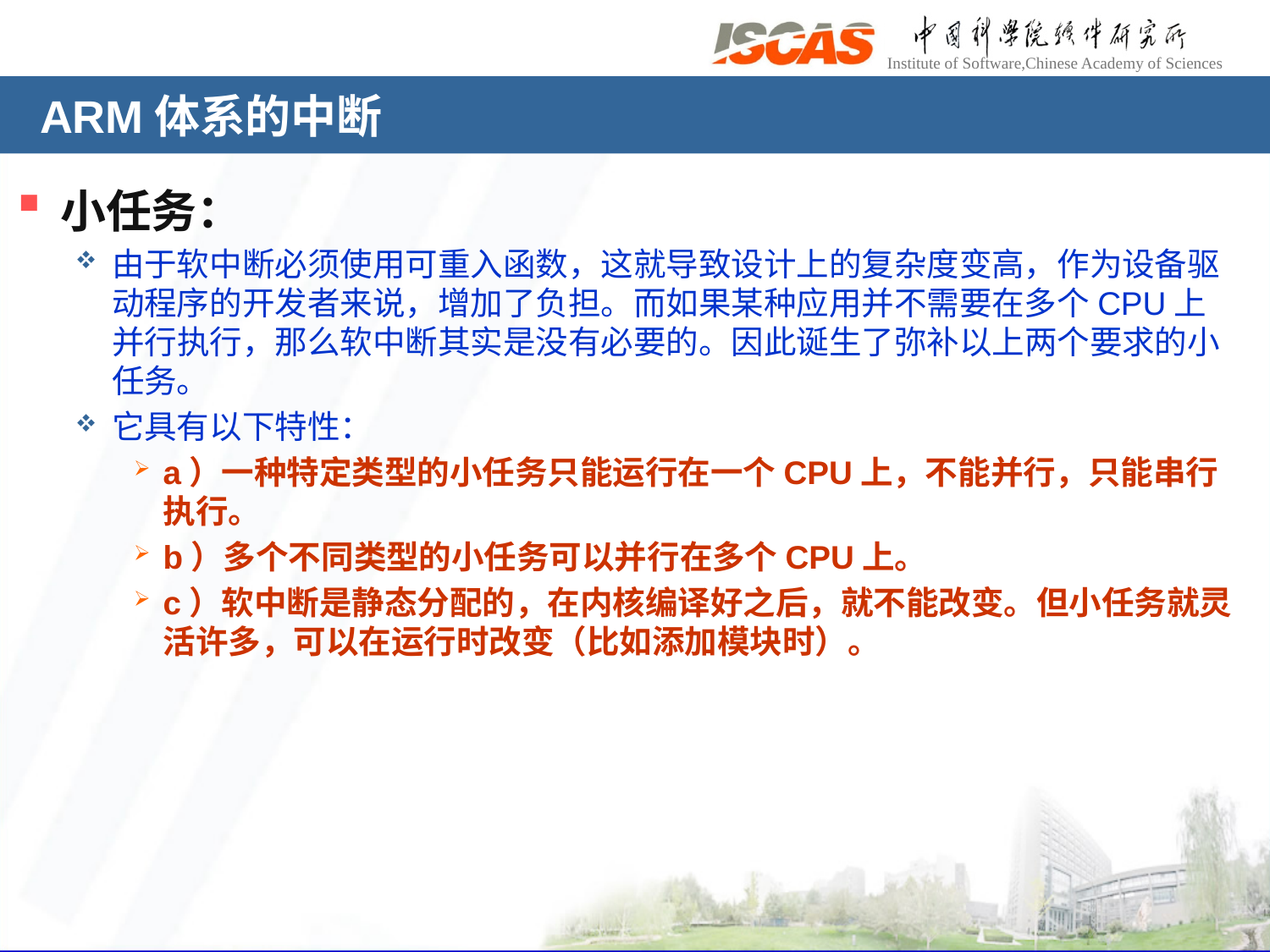

# ARM体系的中断
小任务：
由于软中断必须使用可重入函数，这就导致设计上的复杂度变高，作为设备驱动程序的开发者来说，增加了负担。而如果某种应用并不需要在多个CPU上并行执行，那么软中断其实是没有必要的。因此诞生了弥补以上两个要求的小任务。
它具有以下特性：
a）一种特定类型的小任务只能运行在一个CPU上，不能并行，只能串行执行。
b）多个不同类型的小任务可以并行在多个CPU上。
c）软中断是静态分配的，在内核编译好之后，就不能改变。但小任务就灵活许多，可以在运行时改变（比如添加模块时）。